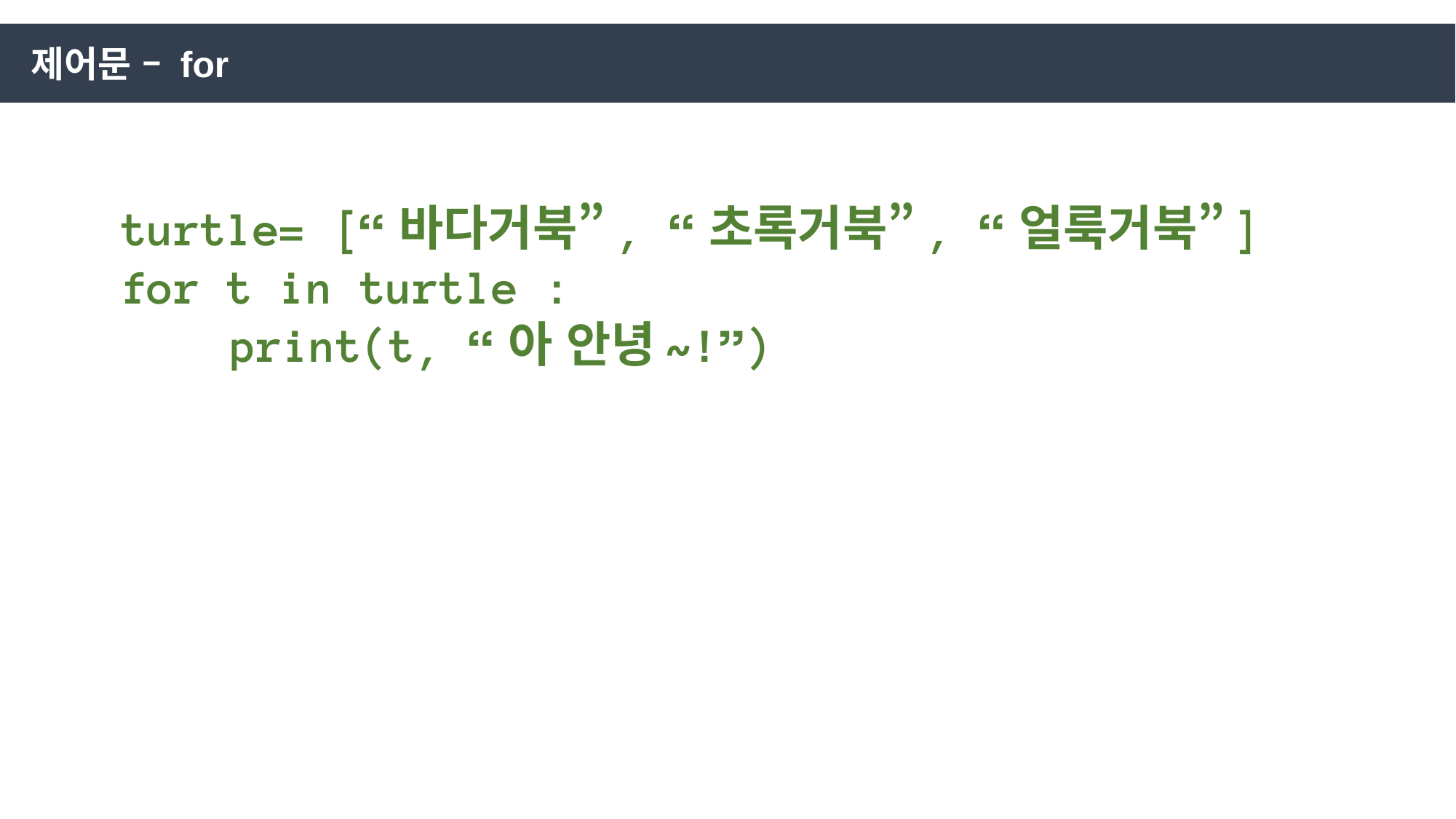

제어문 – for
turtle= [“바다거북”, “초록거북”, “얼룩거북”]
for t in turtle :
	print(t, “아 안녕~!”)